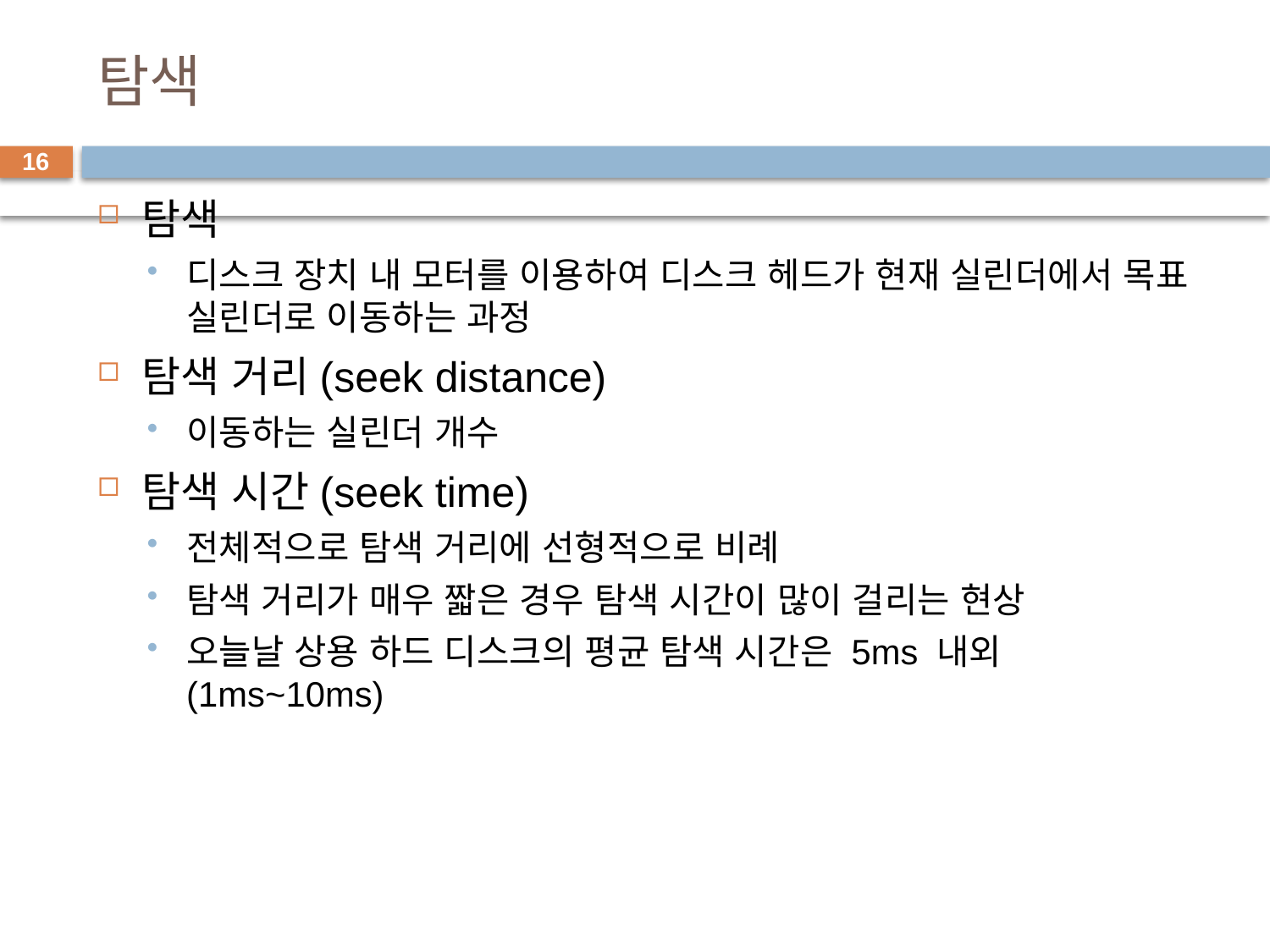

# 탐색
16
탐색
디스크 장치 내 모터를 이용하여 디스크 헤드가 현재 실린더에서 목표 실린더로 이동하는 과정
탐색 거리(seek distance)
이동하는 실린더 개수
탐색 시간(seek time)
전체적으로 탐색 거리에 선형적으로 비례
탐색 거리가 매우 짧은 경우 탐색 시간이 많이 걸리는 현상
오늘날 상용 하드 디스크의 평균 탐색 시간은 5ms 내외(1ms~10ms)